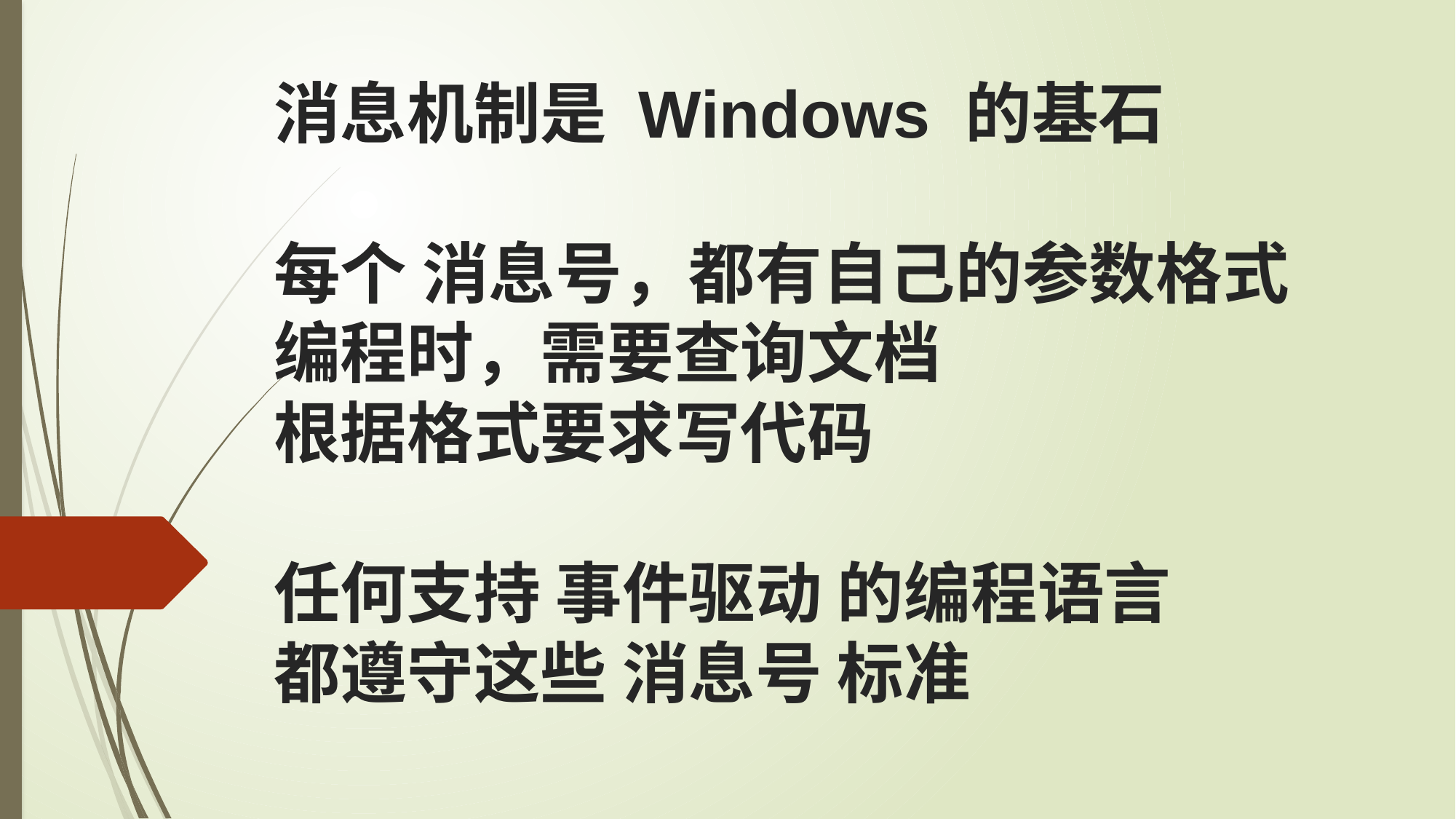

消息机制是 Windows 的基石

每个 消息号，都有自己的参数格式
编程时，需要查询文档
根据格式要求写代码

任何支持 事件驱动 的编程语言
都遵守这些 消息号 标准